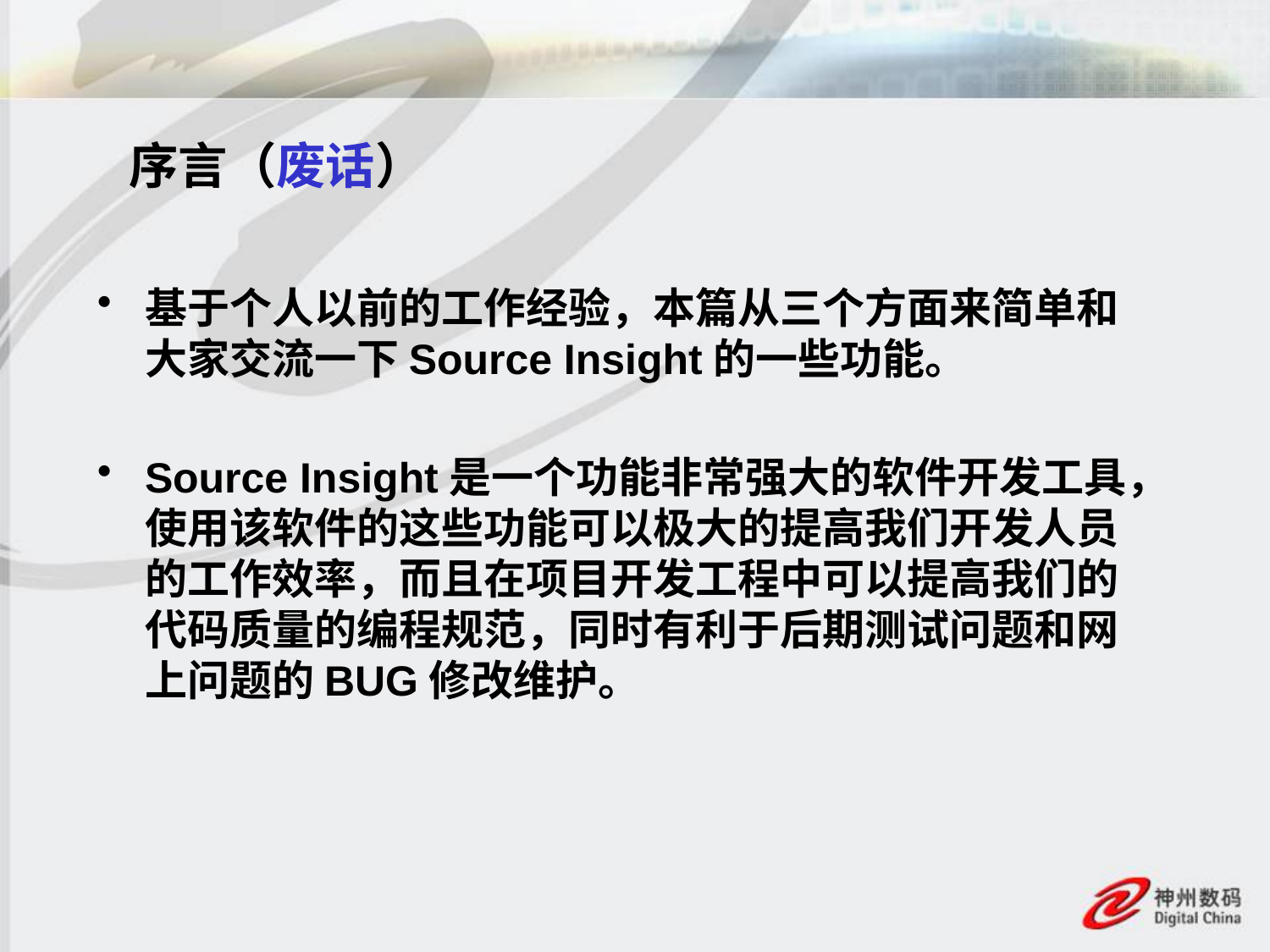

序言（废话）
基于个人以前的工作经验，本篇从三个方面来简单和大家交流一下Source Insight的一些功能。

Source Insight是一个功能非常强大的软件开发工具，使用该软件的这些功能可以极大的提高我们开发人员的工作效率，而且在项目开发工程中可以提高我们的代码质量的编程规范，同时有利于后期测试问题和网上问题的BUG修改维护。